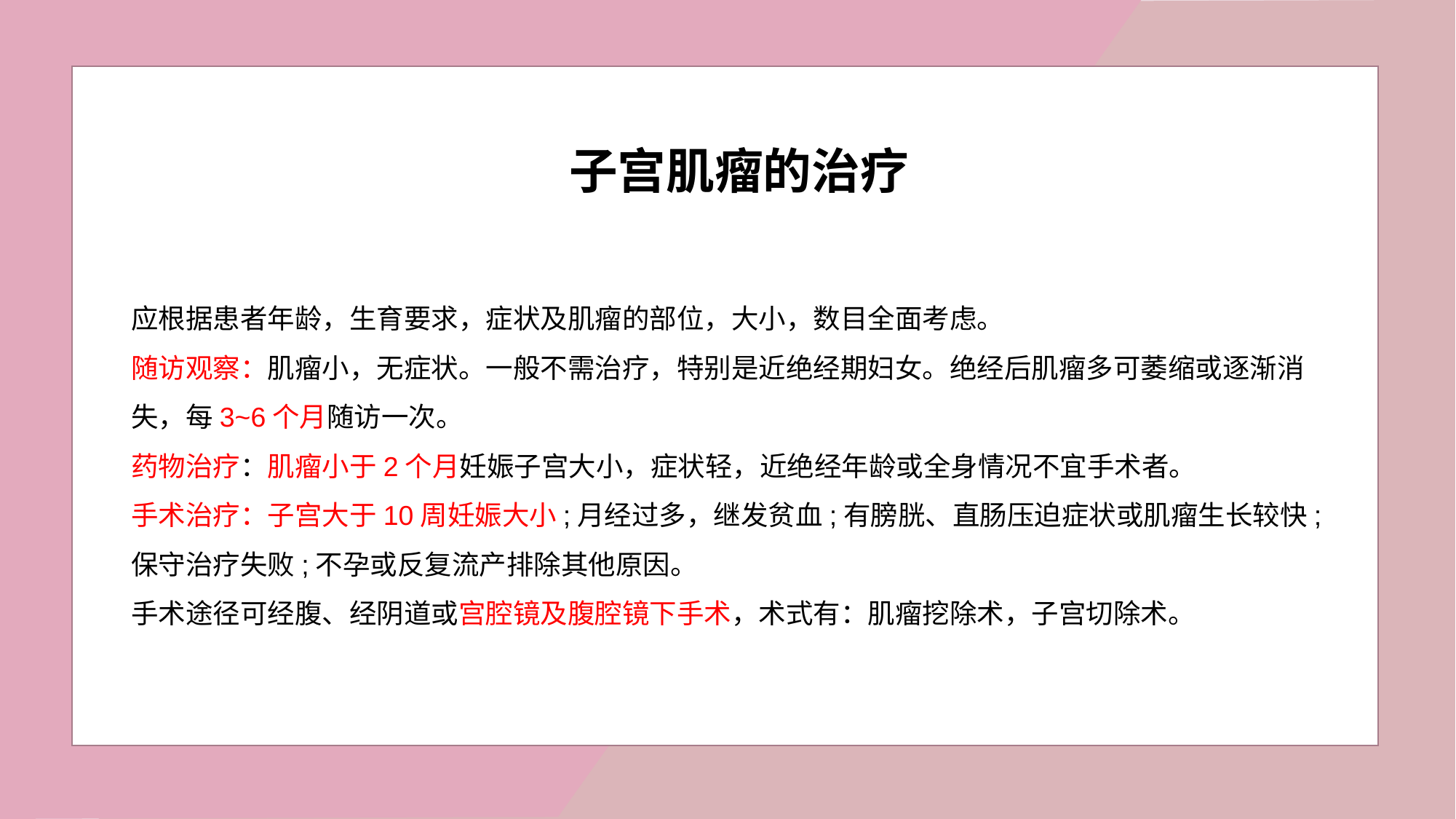

子宫肌瘤的治疗
应根据患者年龄，生育要求，症状及肌瘤的部位，大小，数目全面考虑。
随访观察：肌瘤小，无症状。一般不需治疗，特别是近绝经期妇女。绝经后肌瘤多可萎缩或逐渐消失，每3~6个月随访一次。
药物治疗：肌瘤小于2个月妊娠子宫大小，症状轻，近绝经年龄或全身情况不宜手术者。
手术治疗：子宫大于10周妊娠大小;月经过多，继发贫血;有膀胱、直肠压迫症状或肌瘤生长较快;保守治疗失败;不孕或反复流产排除其他原因。
手术途径可经腹、经阴道或宫腔镜及腹腔镜下手术，术式有：肌瘤挖除术，子宫切除术。